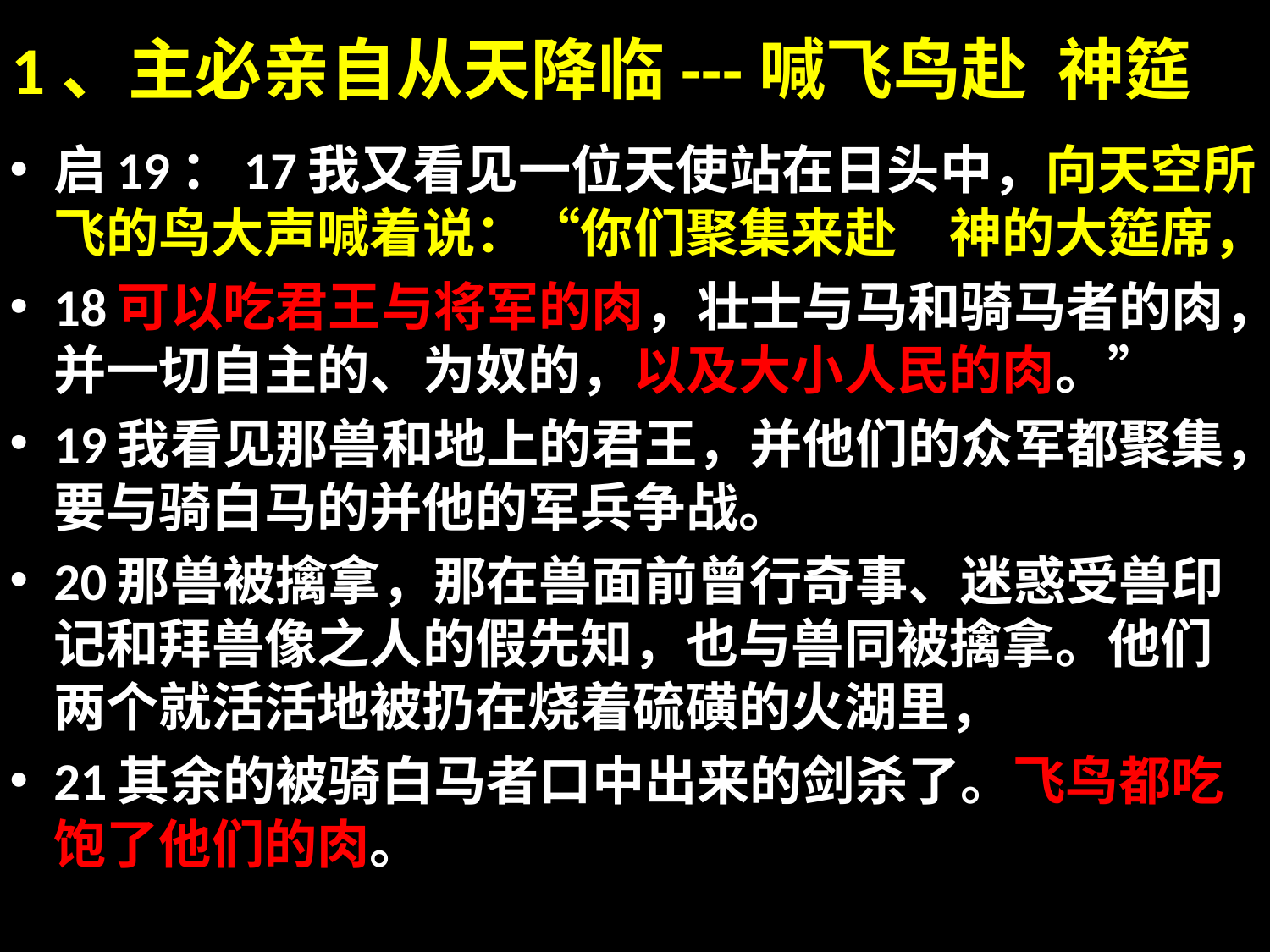

# 1、主必亲自从天降临---喊飞鸟赴  神筵
启19：17我又看见一位天使站在日头中，向天空所飞的鸟大声喊着说：“你们聚集来赴　神的大筵席，
18可以吃君王与将军的肉，壮士与马和骑马者的肉，并一切自主的、为奴的，以及大小人民的肉。”
19我看见那兽和地上的君王，并他们的众军都聚集，要与骑白马的并他的军兵争战。
20那兽被擒拿，那在兽面前曾行奇事、迷惑受兽印记和拜兽像之人的假先知，也与兽同被擒拿。他们两个就活活地被扔在烧着硫磺的火湖里，
21其余的被骑白马者口中出来的剑杀了。飞鸟都吃饱了他们的肉。